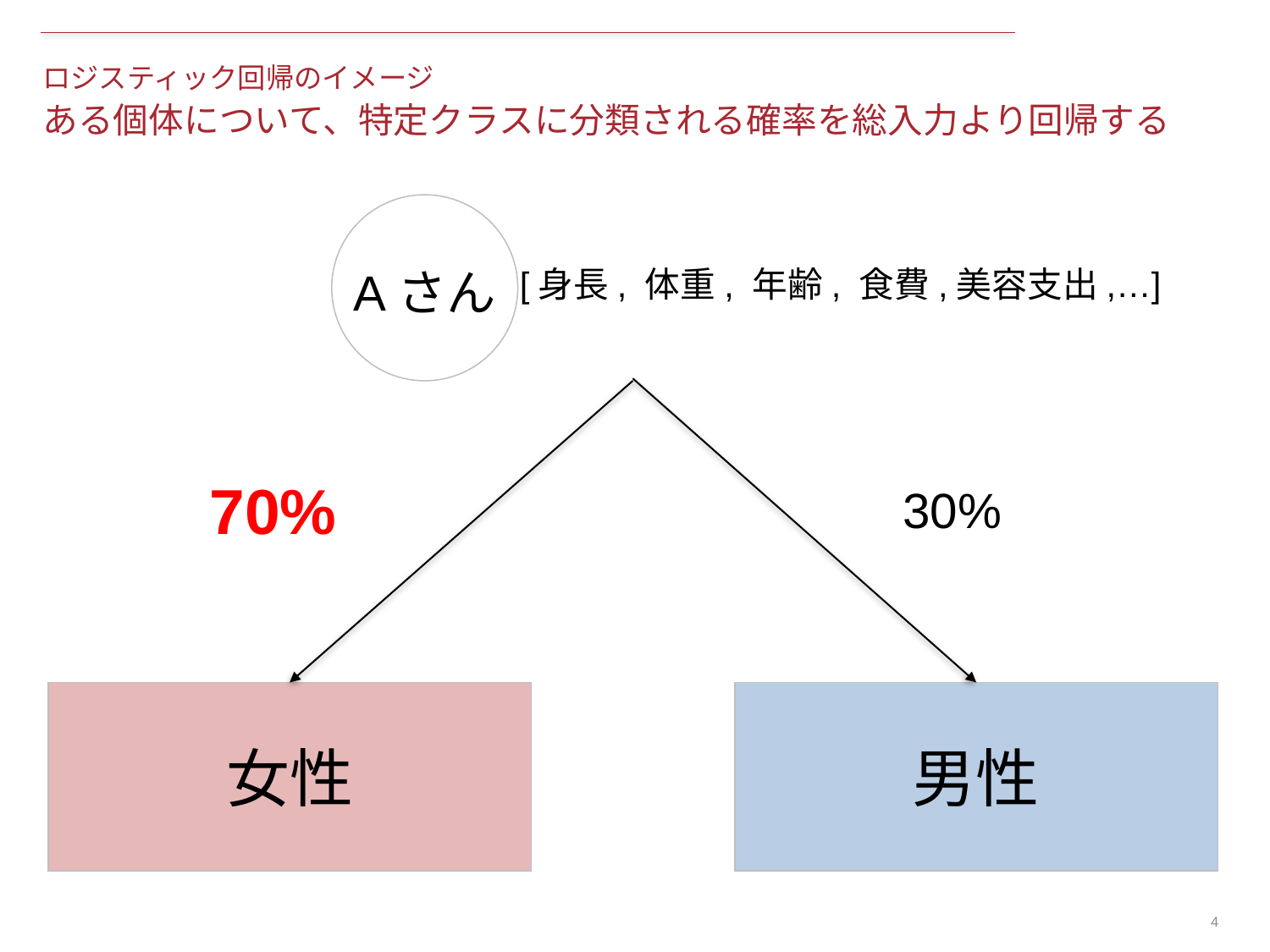

# ロジスティック回帰のイメージ ある個体について、特定クラスに分類される確率を総入力より回帰する

Aさん
[身長, 体重, 年齢, 食費,美容支出,…]
70%
30%

女性
男性
4